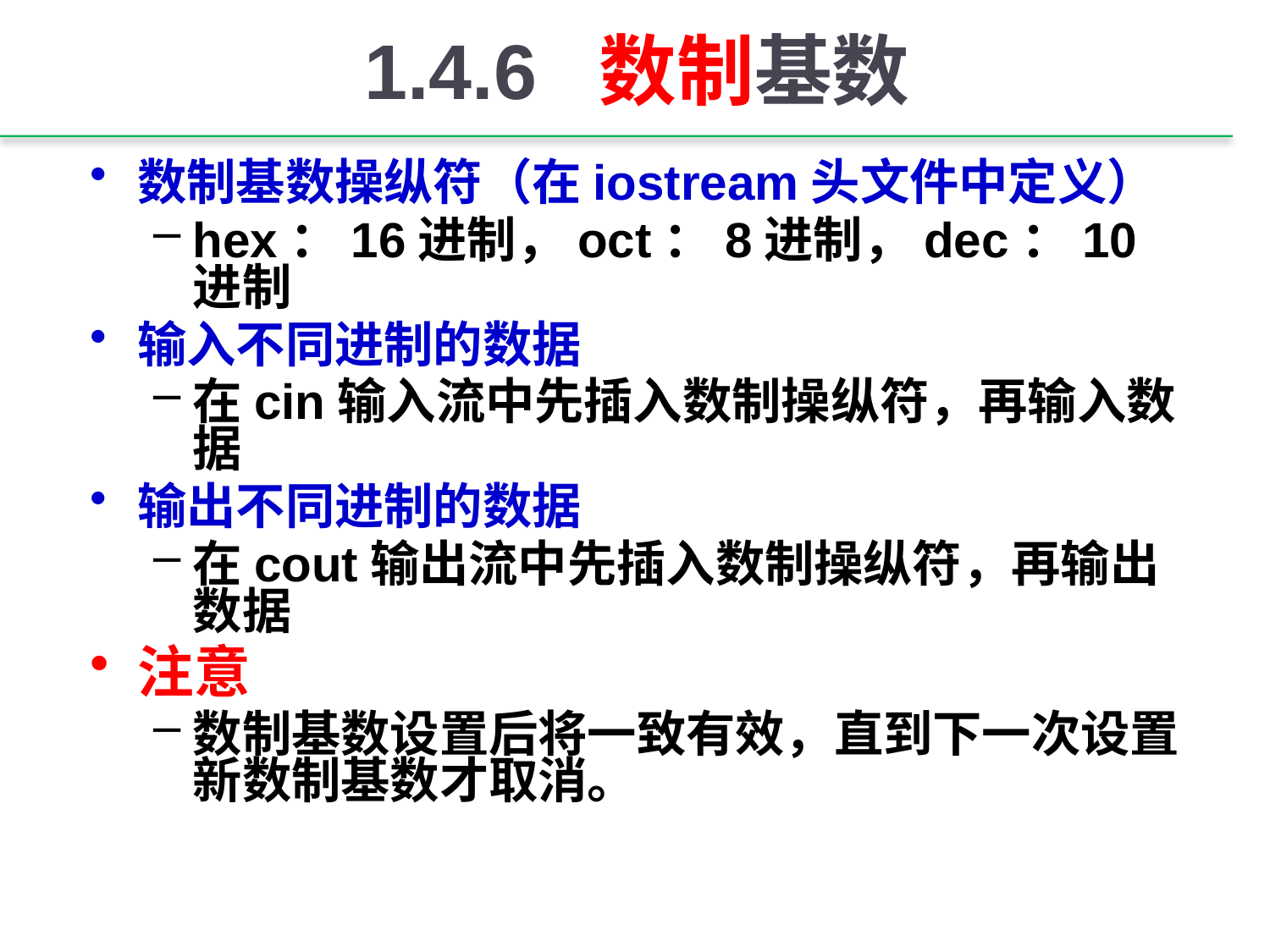

# 1.4.6  数制基数
数制基数操纵符（在iostream头文件中定义）
hex：16进制，oct：8进制，dec：10进制
输入不同进制的数据
在cin输入流中先插入数制操纵符，再输入数据
输出不同进制的数据
在cout输出流中先插入数制操纵符，再输出数据
注意
数制基数设置后将一致有效，直到下一次设置新数制基数才取消。